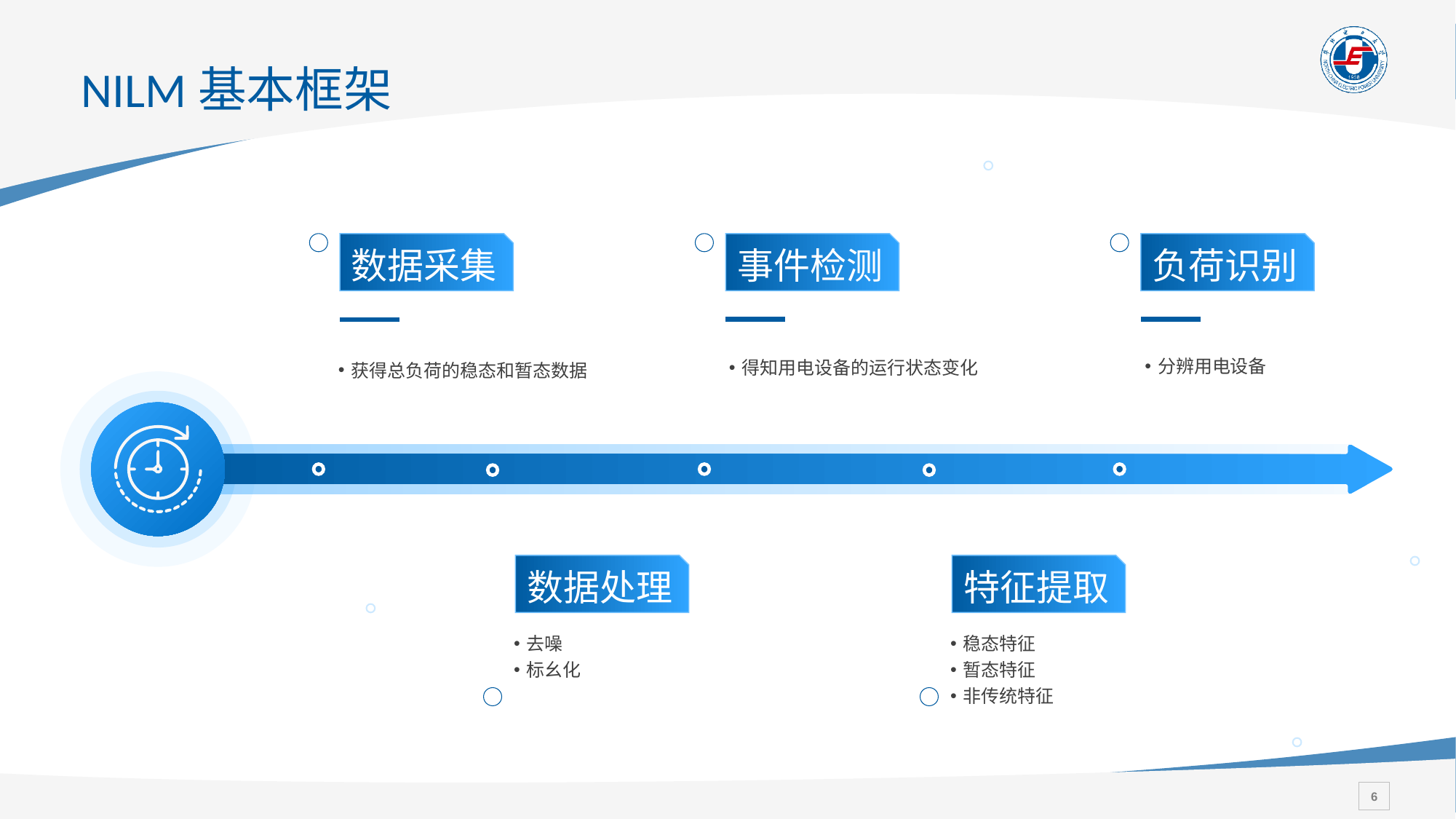

NILM基本框架

数据采集

事件检测

负荷识别

分辨用电设备
得知用电设备的运行状态变化
获得总负荷的稳态和暂态数据

数据处理
特征提取

去噪
标幺化
稳态特征
暂态特征
非传统特征